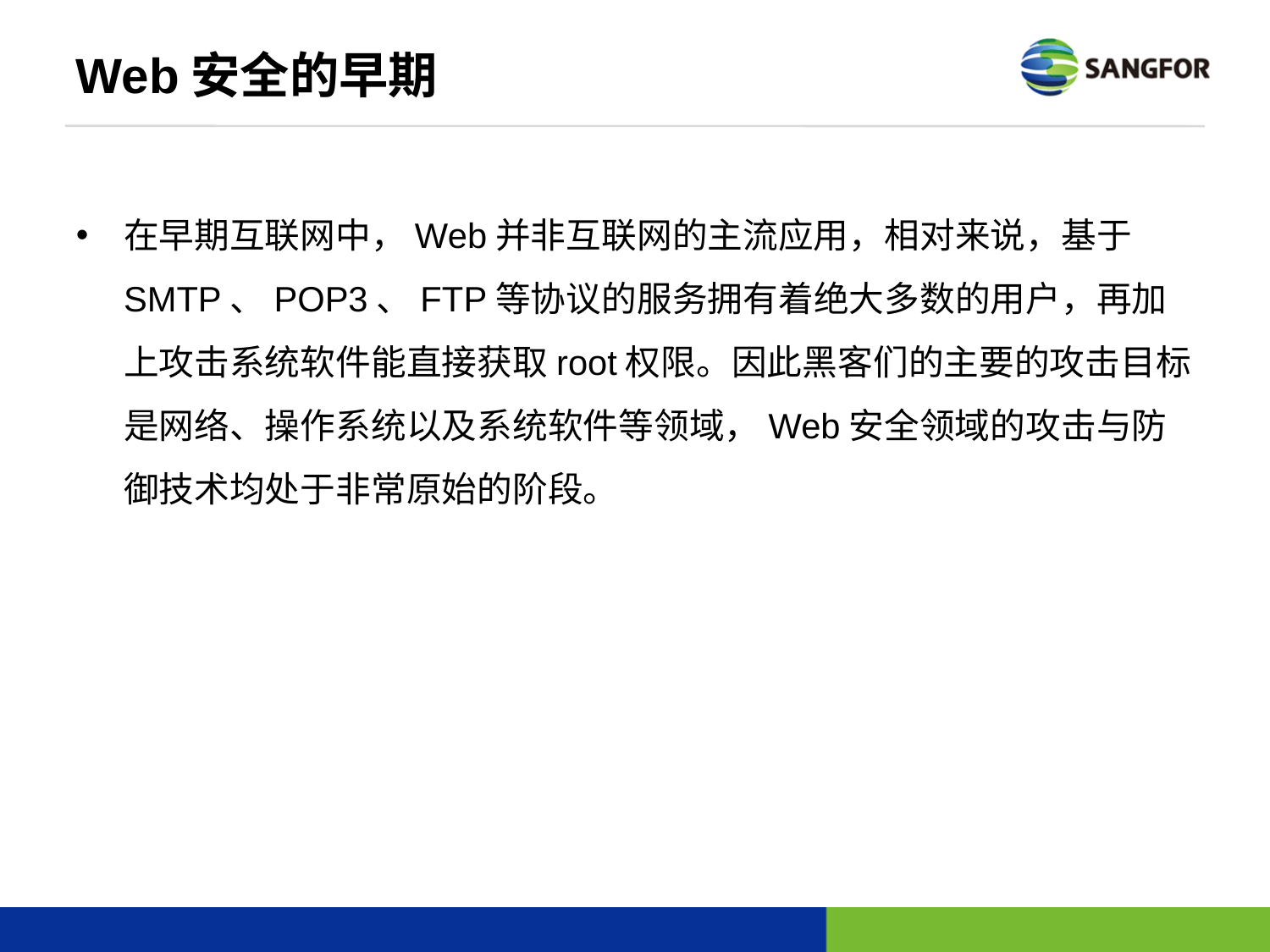

# Web安全的早期
在早期互联网中，Web并非互联网的主流应用，相对来说，基于SMTP、POP3、FTP等协议的服务拥有着绝大多数的用户，再加上攻击系统软件能直接获取root权限。因此黑客们的主要的攻击目标是网络、操作系统以及系统软件等领域，Web安全领域的攻击与防御技术均处于非常原始的阶段。